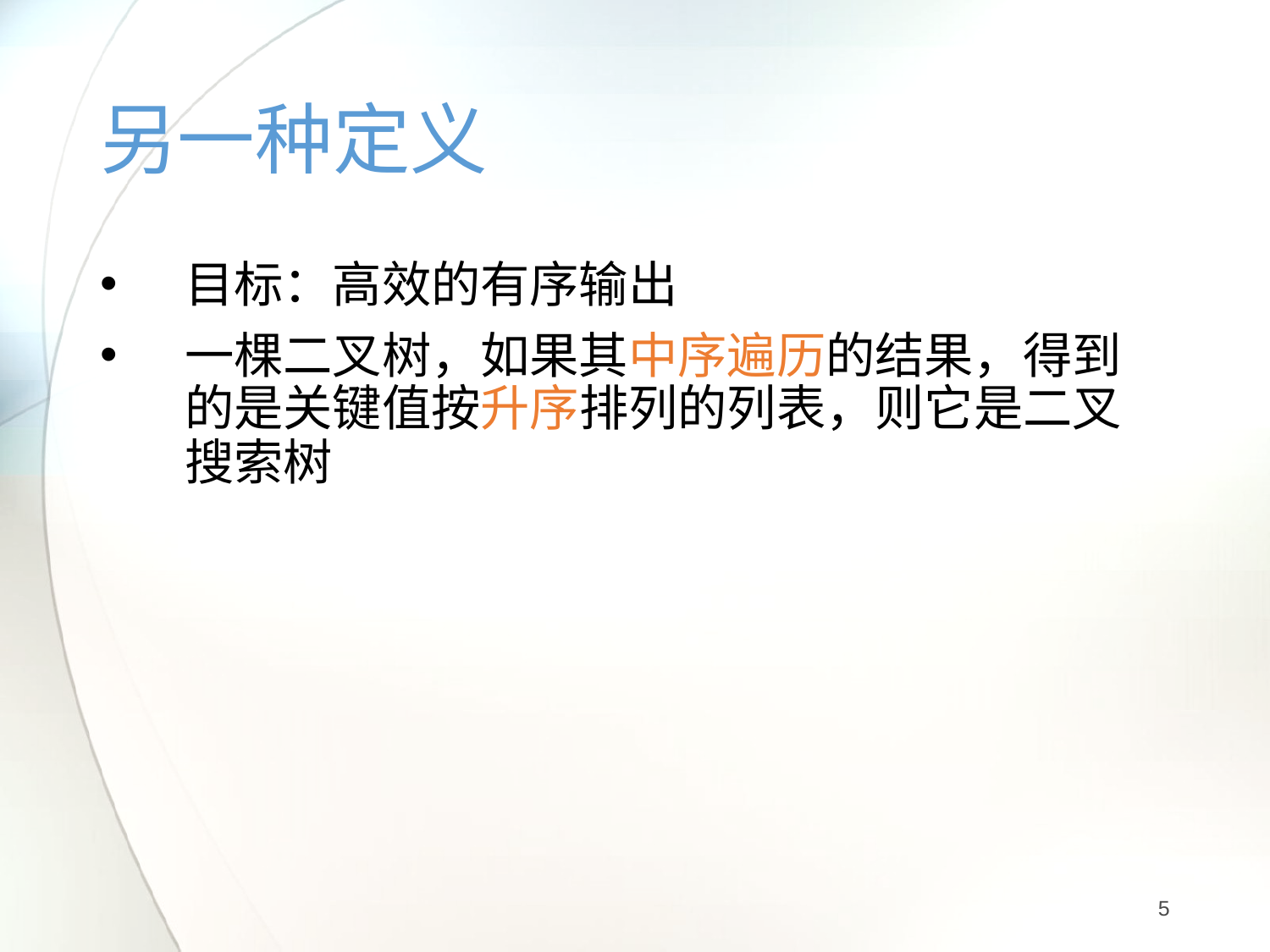

# 另一种定义
目标：高效的有序输出
一棵二叉树，如果其中序遍历的结果，得到的是关键值按升序排列的列表，则它是二叉搜索树
5